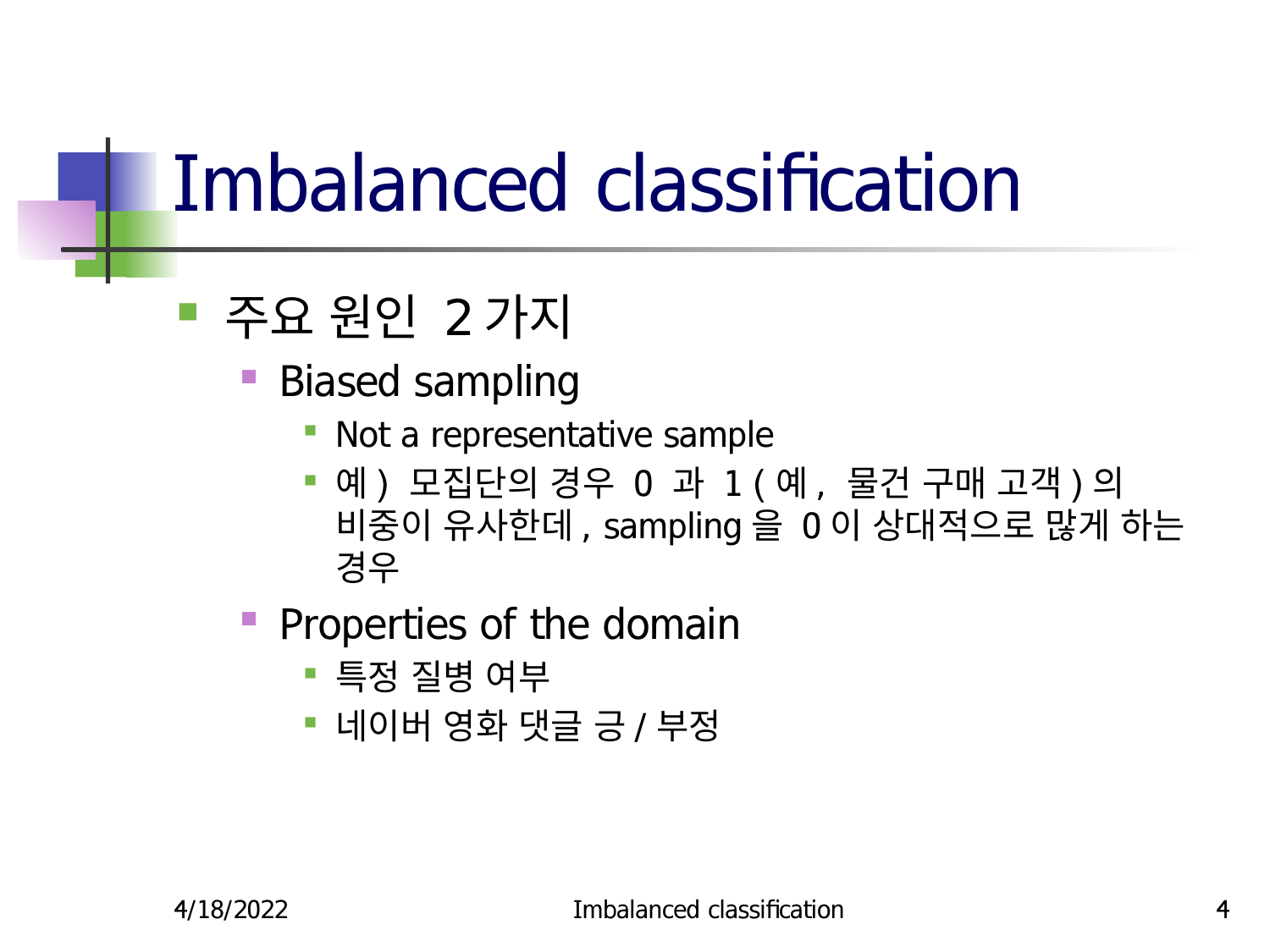

# Imbalanced classification
주요 원인 2가지
Biased sampling
Not a representative sample
예) 모집단의 경우 0 과 1 (예, 물건 구매 고객)의 비중이 유사한데, sampling을 0이 상대적으로 많게 하는 경우
Properties of the domain
특정 질병 여부
네이버 영화 댓글 긍/부정
4/18/2022
Imbalanced classification
4